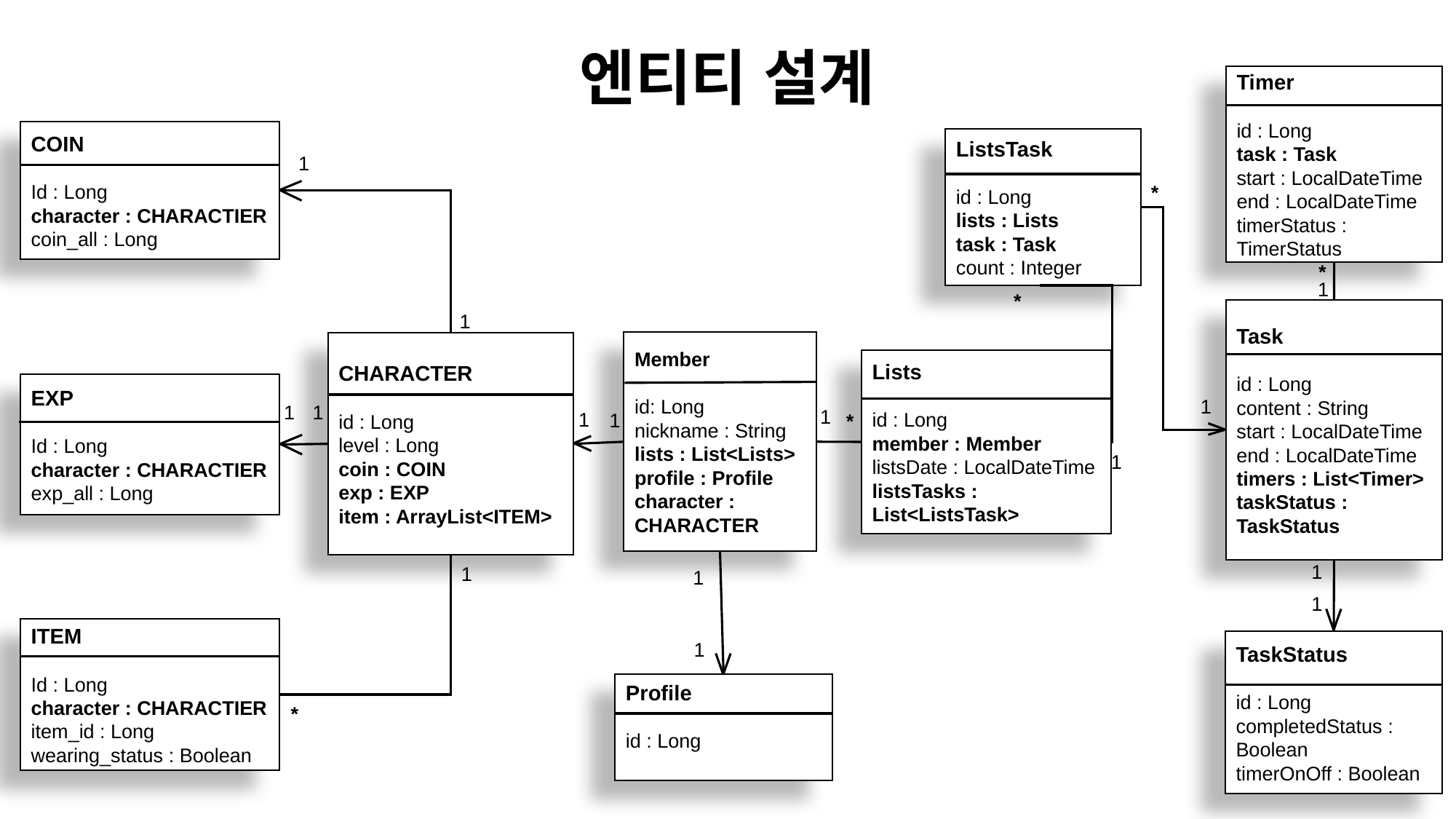

엔티티 설계
Timer

id : Long
task : Task
start : LocalDateTime
end : LocalDateTime
timerStatus : TimerStatus
COIN

Id : Long
character : CHARACTIER
coin_all : Long
ListsTask

id : Long
lists : Lists
task : Task
count : Integer
1
*
*
1
*
Task

id : Long
content : String
start : LocalDateTime
end : LocalDateTime
timers : List<Timer>
taskStatus : TaskStatus
1
Member

id: Long
nickname : String
lists : List<Lists>
profile : Profile
character : CHARACTER
CHARACTER

id : Long
level : Long
coin : COIN
exp : EXP
item : ArrayList<ITEM>
Lists

id : Long
member : Member
listsDate : LocalDateTime
listsTasks : List<ListsTask>
EXP

Id : Long
character : CHARACTIER
exp_all : Long
1
1
1
1
1
1
*
1
1
1
1
1
ITEM

Id : Long
character : CHARACTIER
item_id : Long
wearing_status : Boolean
TaskStatus

id : Long
completedStatus : Boolean
timerOnOff : Boolean
1
Profile

id : Long

*